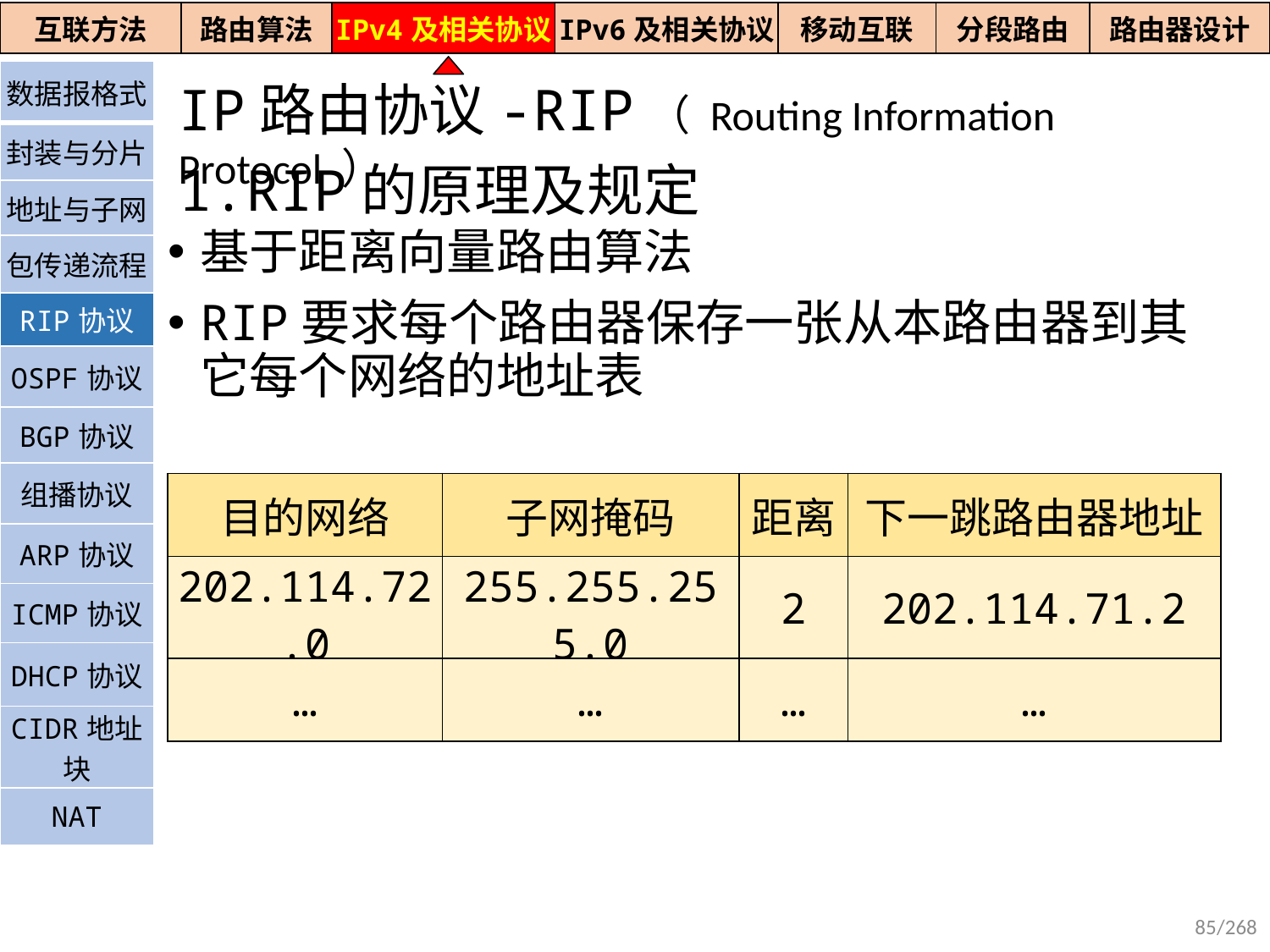

| 互联方法 | 路由算法 | IPv4及相关协议 | IPv6及相关协议 | 移动互联 | 分段路由 | 路由器设计 |
| --- | --- | --- | --- | --- | --- | --- |

| 数据报格式 |
| --- |
| 封装与分片 |
| 地址与子网 |
| 包传递流程 |
| RIP协议 |
| OSPF协议 |
| BGP协议 |
| 组播协议 |
| ARP协议 |
| ICMP协议 |
| DHCP协议 |
| CIDR地址块 |
| NAT |
IP路由协议-RIP（ Routing Information Protocol ）
1.RIP的原理及规定
基于距离向量路由算法
RIP要求每个路由器保存一张从本路由器到其它每个网络的地址表
| 目的网络 | 子网掩码 | 距离 | 下一跳路由器地址 |
| --- | --- | --- | --- |
| 202.114.72.0 | 255.255.255.0 | 2 | 202.114.71.2 |
| … | … | … | … |
85/268